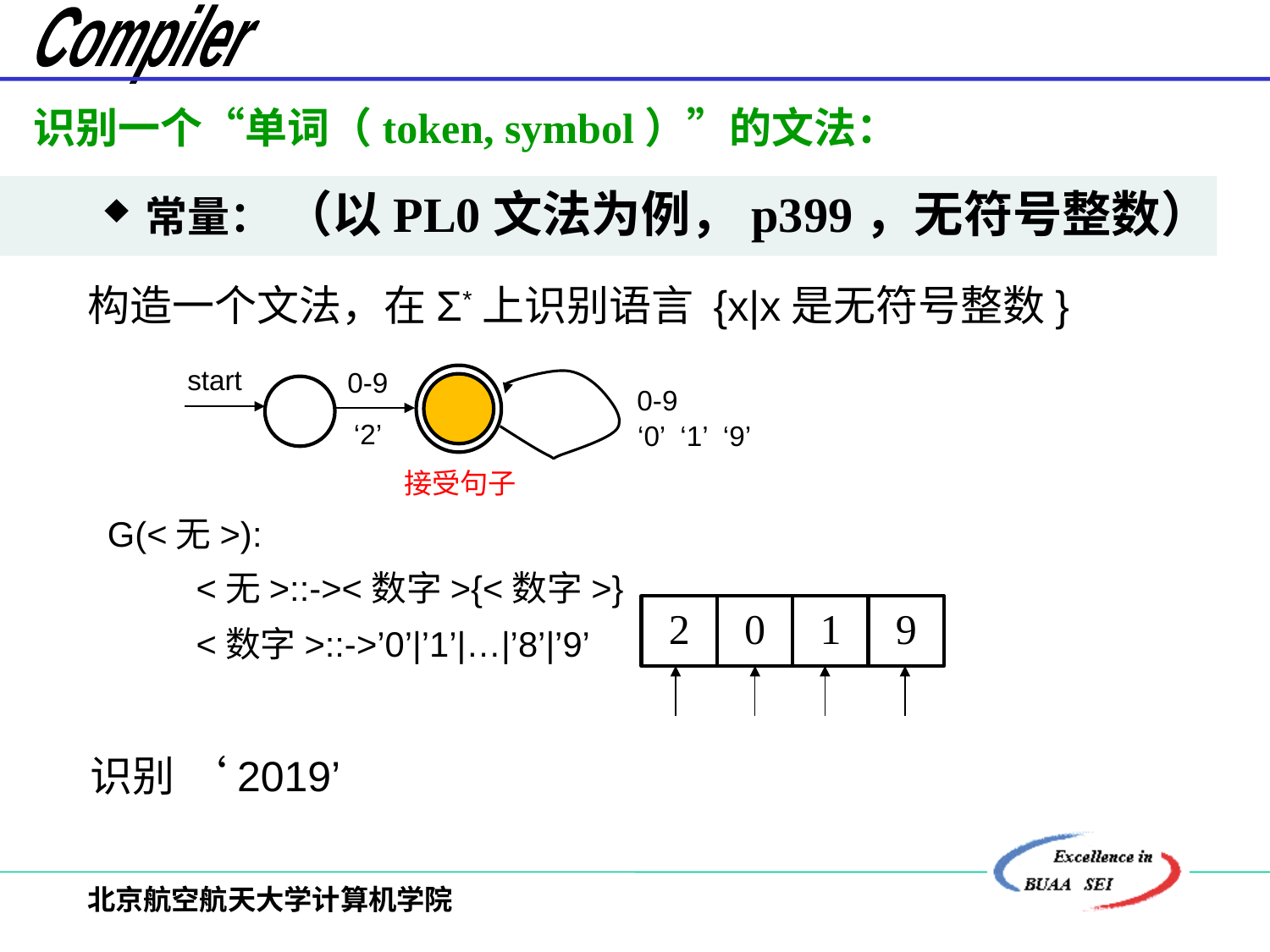

识别一个“单词（token, symbol）”的文法：
常量： （以PL0文法为例，p399，无符号整数）
构造一个文法，在Σ*上识别语言 {x|x是无符号整数}
start
0-9

0-9

‘2’
‘0’  ‘1’  ‘9’
接受句子
G(<无>):
<无>::-><数字>{<数字>}
2
0
1
9
<数字>::->’0’|’1’|…|’8’|’9’
识别 ‘2019’